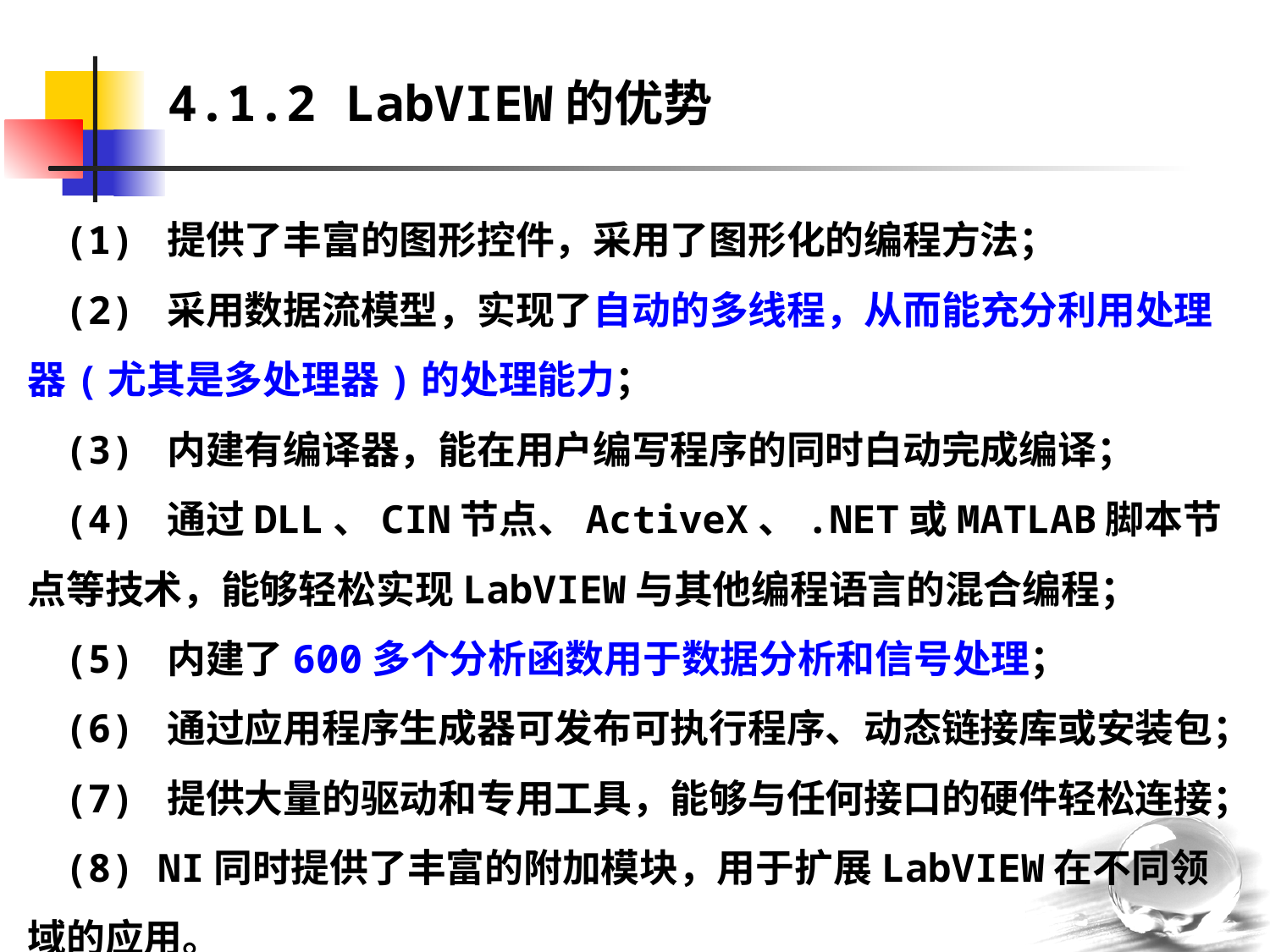

4.1.2 LabVIEW的优势
(1) 提供了丰富的图形控件，采用了图形化的编程方法；
(2) 采用数据流模型，实现了自动的多线程，从而能充分利用处理器(尤其是多处理器)的处理能力；
(3) 内建有编译器，能在用户编写程序的同时白动完成编译；
(4) 通过DLL、CIN节点、ActiveX、.NET或MATLAB脚本节点等技术，能够轻松实现LabVIEW与其他编程语言的混合编程；
(5) 内建了600多个分析函数用于数据分析和信号处理；
(6) 通过应用程序生成器可发布可执行程序、动态链接库或安装包；
(7) 提供大量的驱动和专用工具，能够与任何接口的硬件轻松连接；
(8) NI同时提供了丰富的附加模块，用于扩展LabVIEW在不同领域的应用。